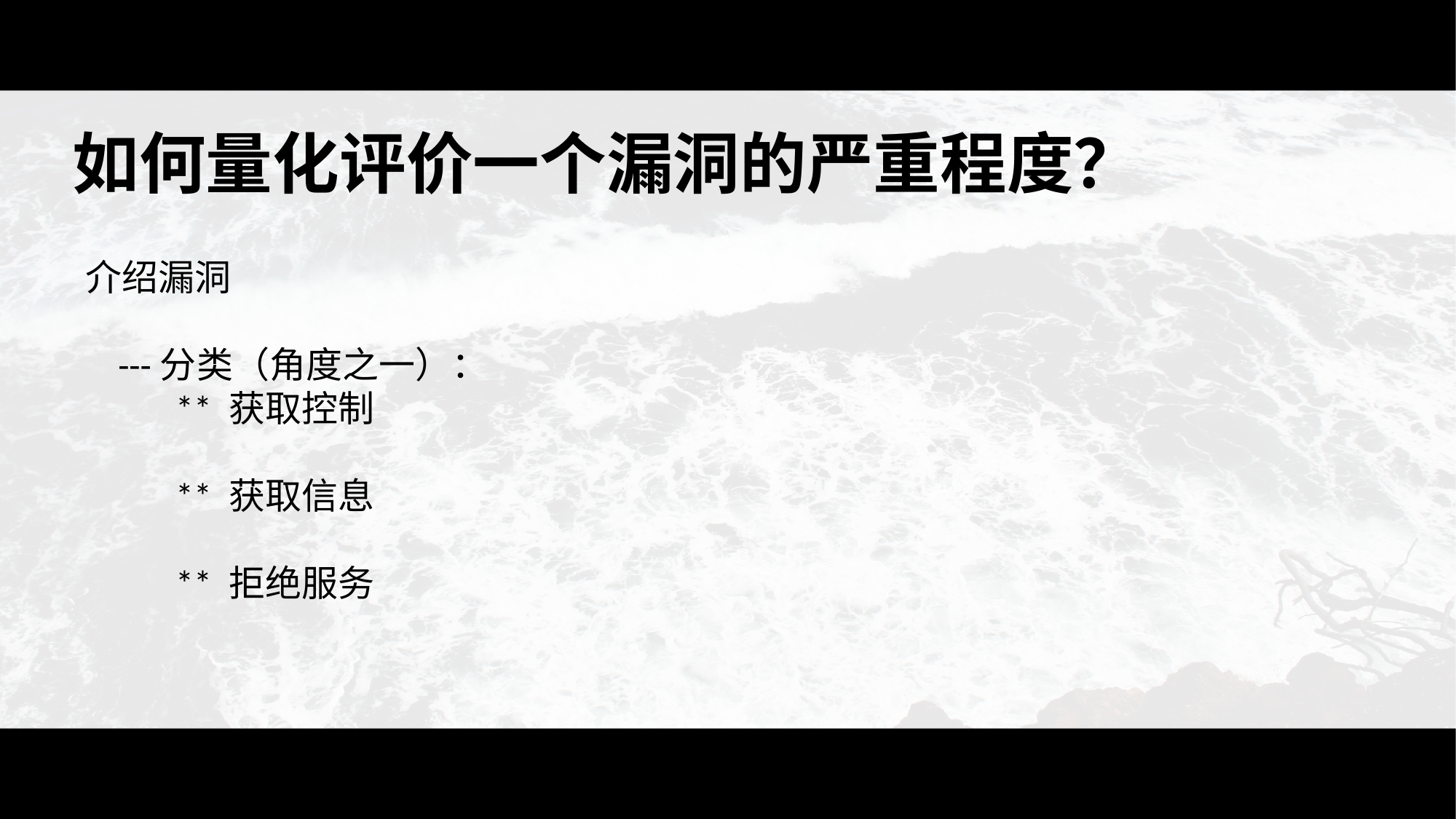

如何量化评价一个漏洞的严重程度？
介绍漏洞

    ---分类（角度之一）：
           ** 获取控制

           ** 获取信息

           ** 拒绝服务